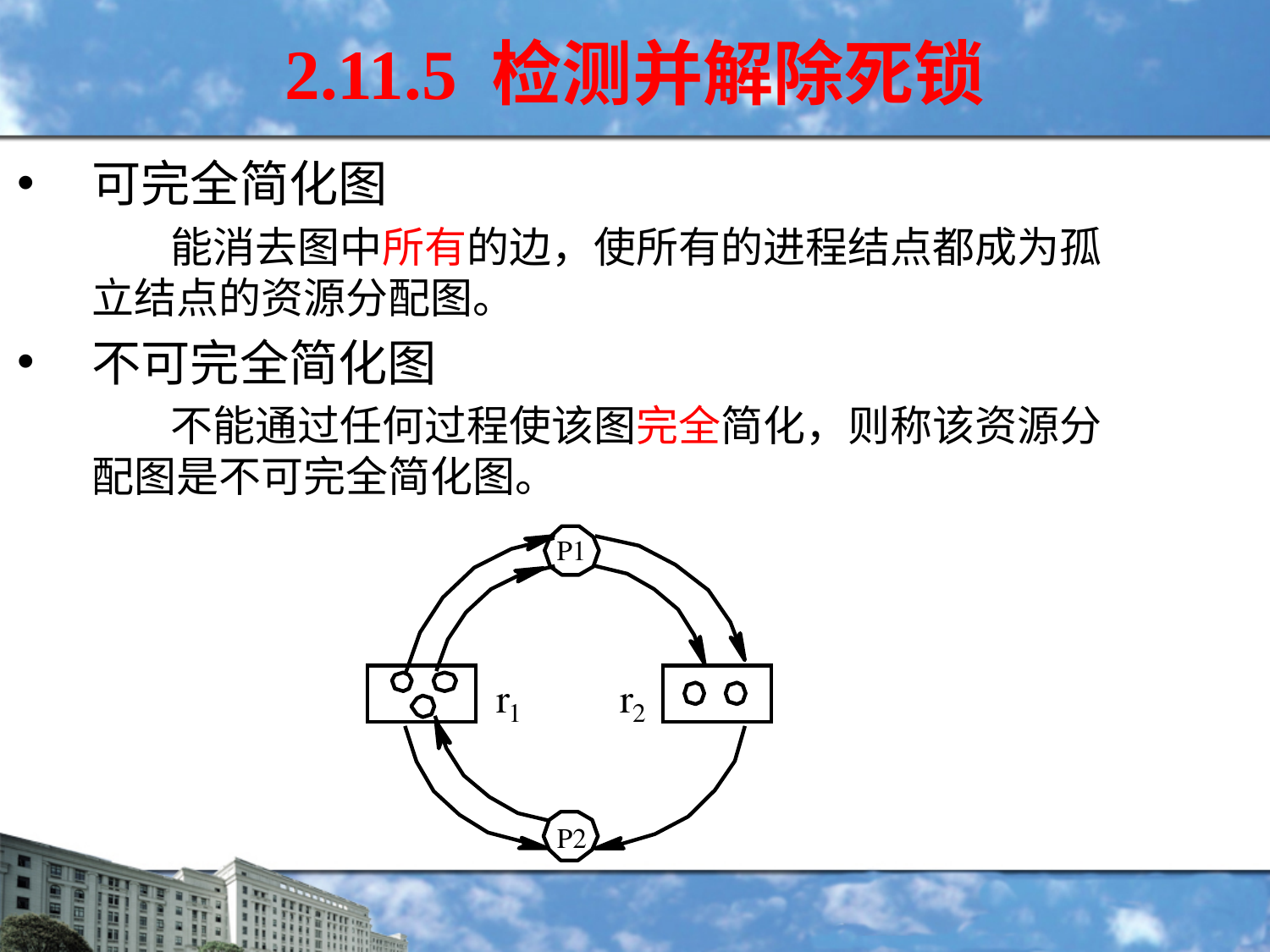

2.11.5 检测并解除死锁
可完全简化图
               能消去图中所有的边，使所有的进程结点都成为孤立结点的资源分配图。
不可完全简化图
               不能通过任何过程使该图完全简化，则称该资源分配图是不可完全简化图。

P1

r
r

1
2

P2